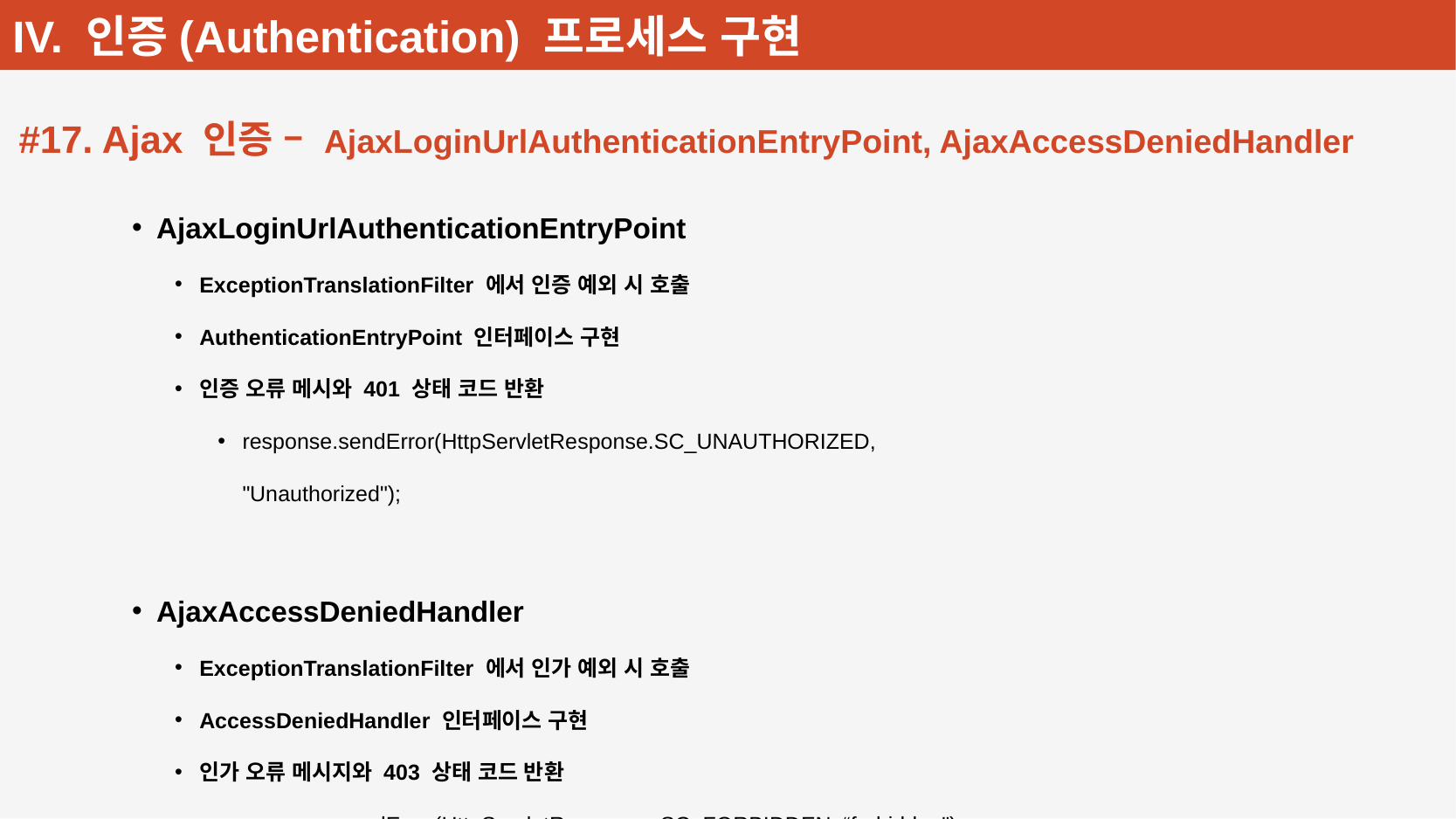

#17. Ajax 인증 – AjaxLoginUrlAuthenticationEntryPoint, AjaxAccessDeniedHandler
AjaxLoginUrlAuthenticationEntryPoint
ExceptionTranslationFilter 에서 인증 예외 시 호출
AuthenticationEntryPoint 인터페이스 구현
인증 오류 메시와 401 상태 코드 반환
response.sendError(HttpServletResponse.SC_UNAUTHORIZED, "Unauthorized");

AjaxAccessDeniedHandler
ExceptionTranslationFilter 에서 인가 예외 시 호출
AccessDeniedHandler 인터페이스 구현
인가 오류 메시지와 403 상태 코드 반환
response.sendError(HttpServletResponse. SC_FORBIDDEN, “forbidden");